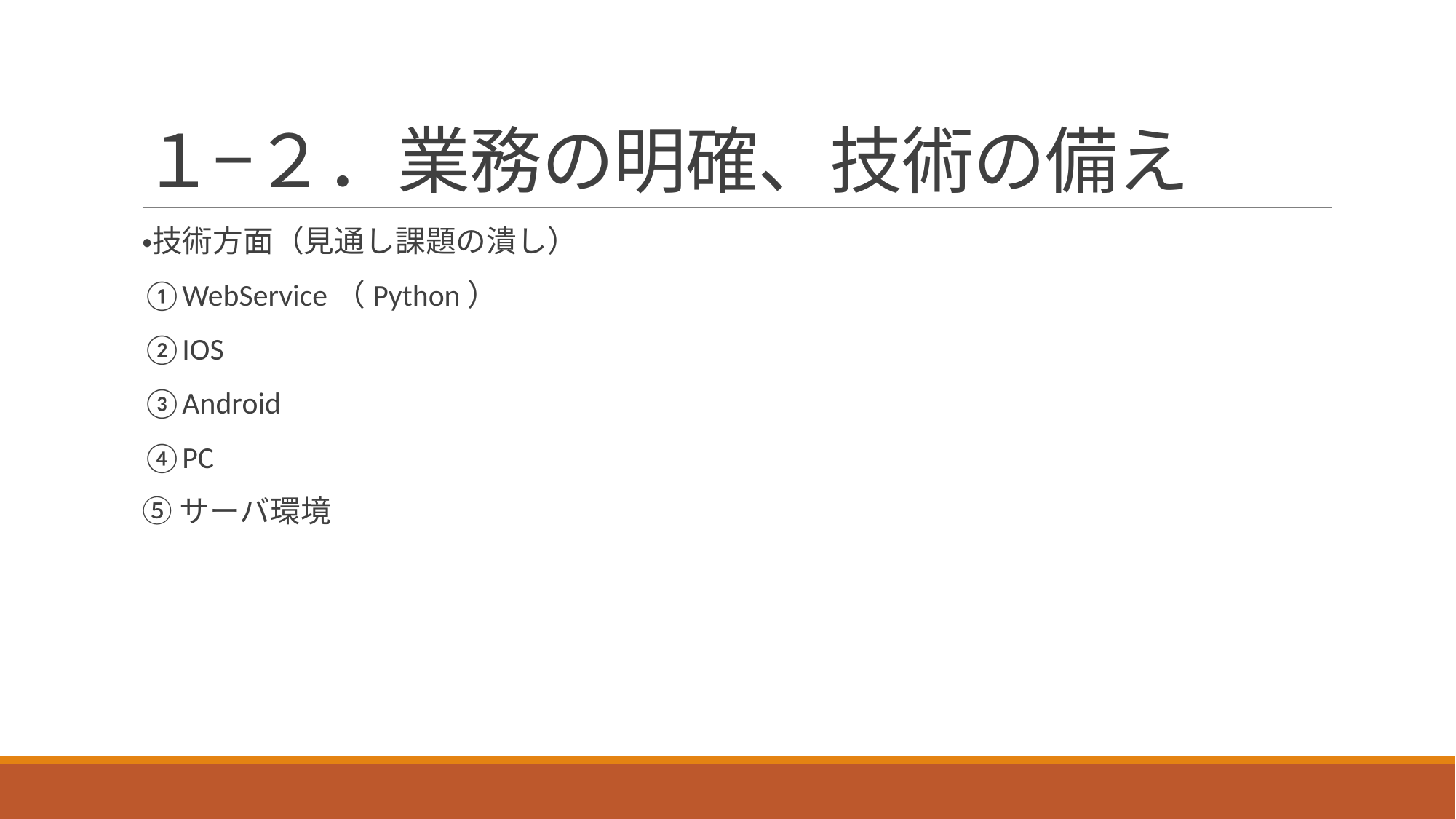

# １−２．業務の明確、技術の備え
・技術方面（見通し課題の潰し）
①WebService（Python）
②IOS
③Android
④PC
⑤サーバ環境